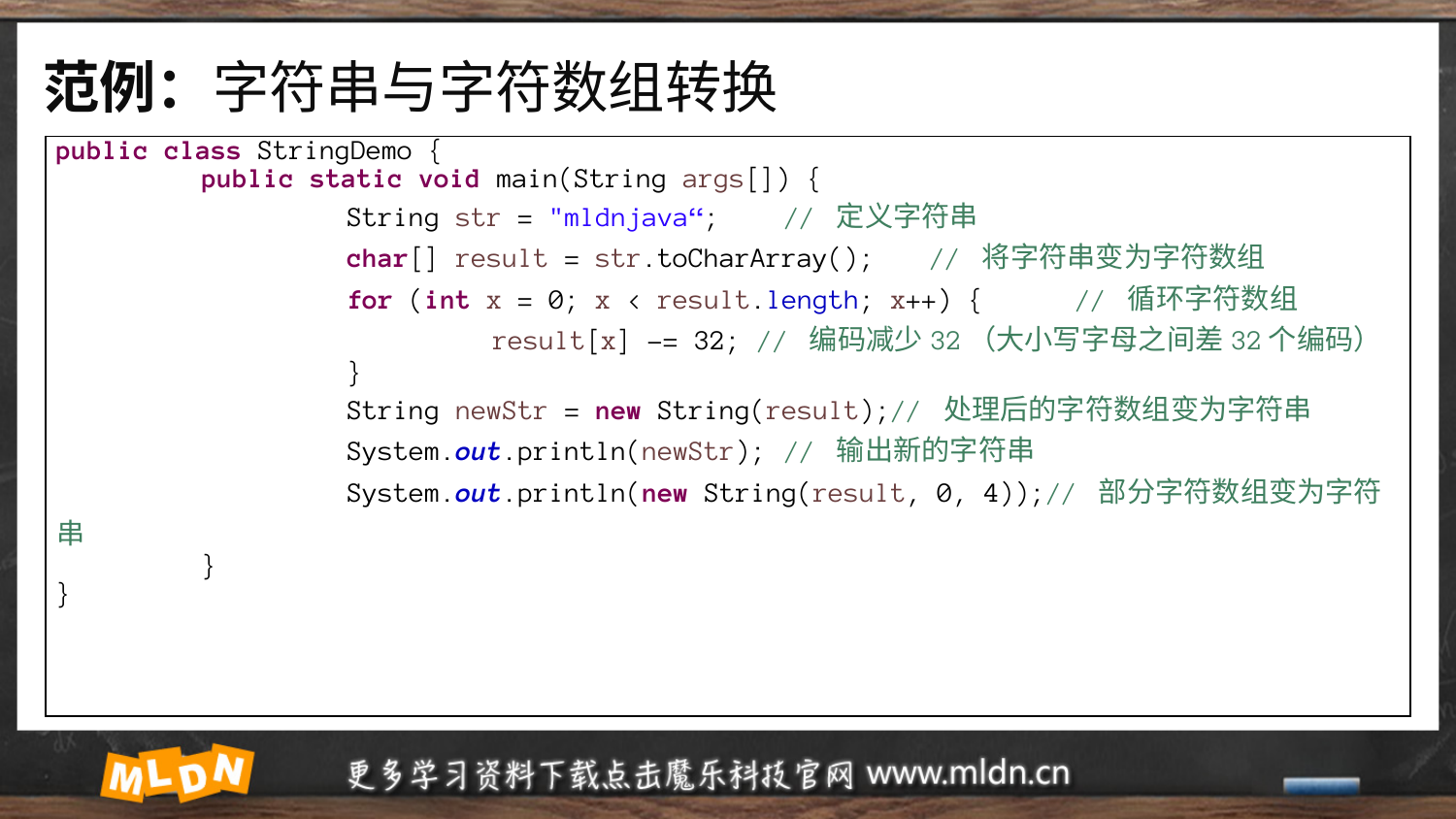

# 范例：字符串与字符数组转换
| public class StringDemo { public static void main(String args[]) { String str = "mldnjava“; // 定义字符串 char[] result = str.toCharArray(); // 将字符串变为字符数组 for (int x = 0; x < result.length; x++) { // 循环字符数组 result[x] -= 32; // 编码减少32（大小写字母之间差32个编码） } String newStr = new String(result);// 处理后的字符数组变为字符串 System.out.println(newStr); // 输出新的字符串 System.out.println(new String(result, 0, 4));// 部分字符数组变为字符串 } } |
| --- |